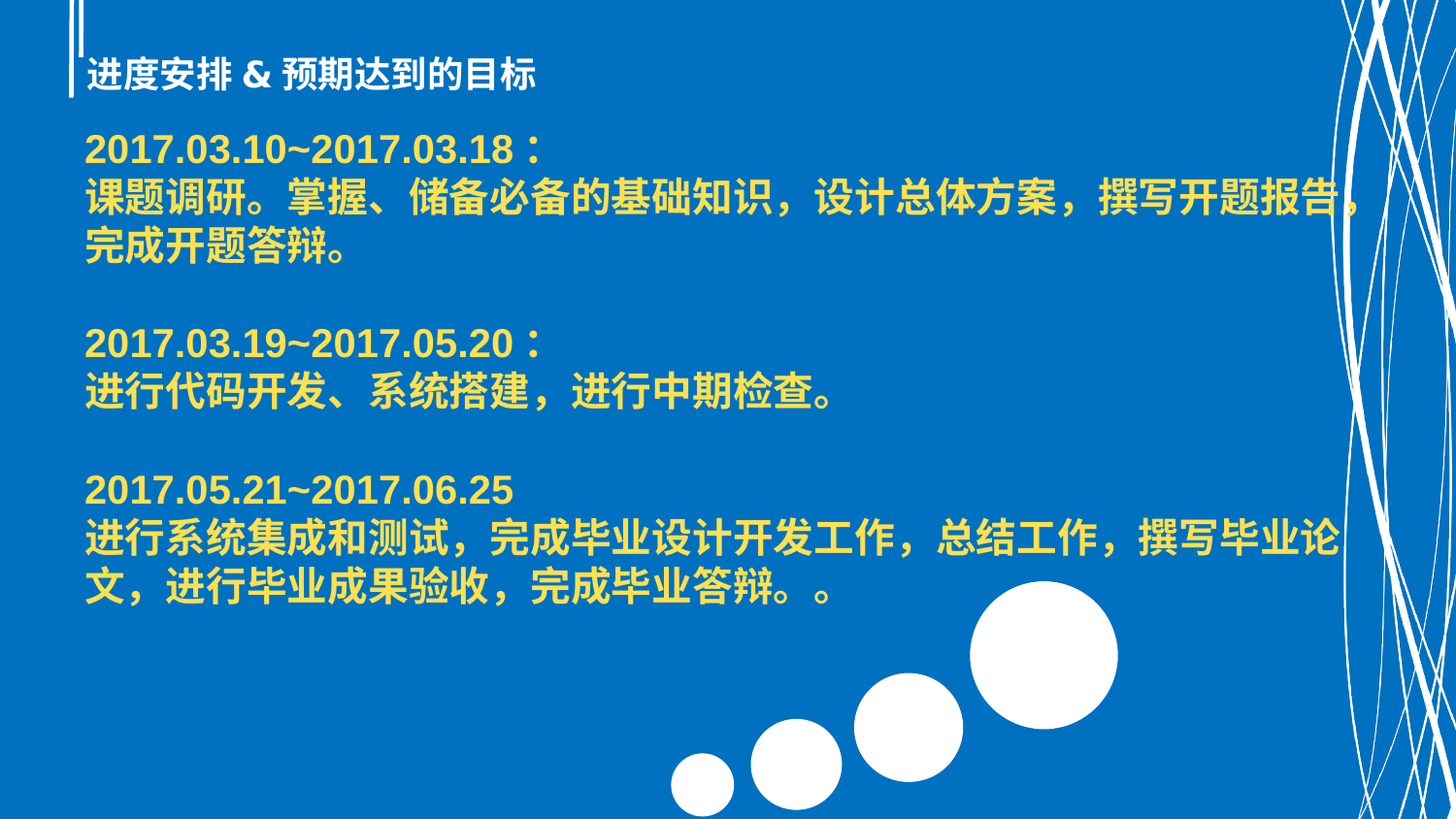

进度安排&预期达到的目标
2017.03.10~2017.03.18：
课题调研。掌握、储备必备的基础知识，设计总体方案，撰写开题报告，完成开题答辩。

2017.03.19~2017.05.20：
进行代码开发、系统搭建，进行中期检查。

2017.05.21~2017.06.25
进行系统集成和测试，完成毕业设计开发工作，总结工作，撰写毕业论文，进行毕业成果验收，完成毕业答辩。。